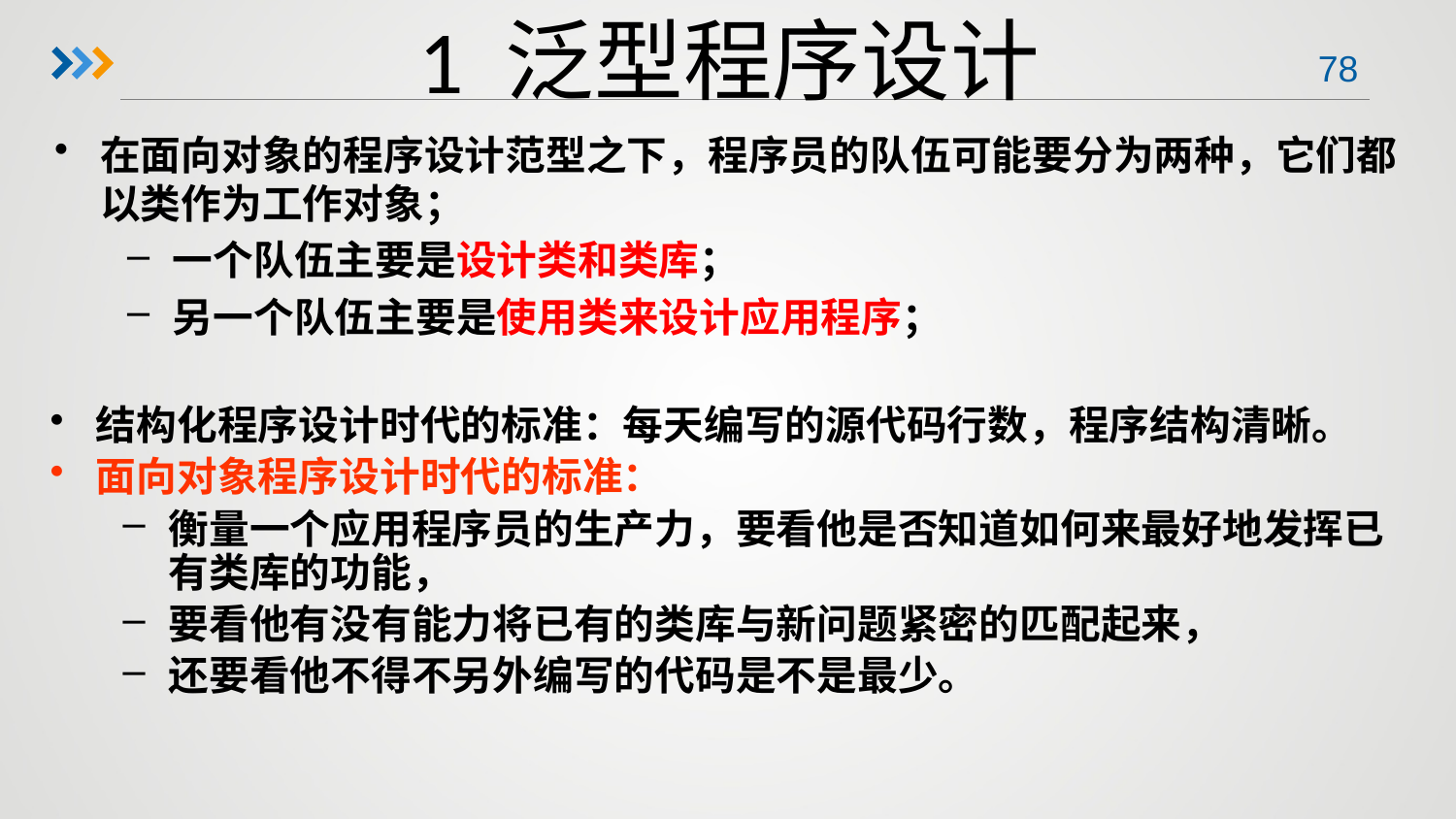

1 泛型程序设计
在面向对象的程序设计范型之下，程序员的队伍可能要分为两种，它们都以类作为工作对象；
一个队伍主要是设计类和类库；
另一个队伍主要是使用类来设计应用程序；
结构化程序设计时代的标准：每天编写的源代码行数，程序结构清晰。
面向对象程序设计时代的标准：
衡量一个应用程序员的生产力，要看他是否知道如何来最好地发挥已有类库的功能，
要看他有没有能力将已有的类库与新问题紧密的匹配起来，
还要看他不得不另外编写的代码是不是最少。